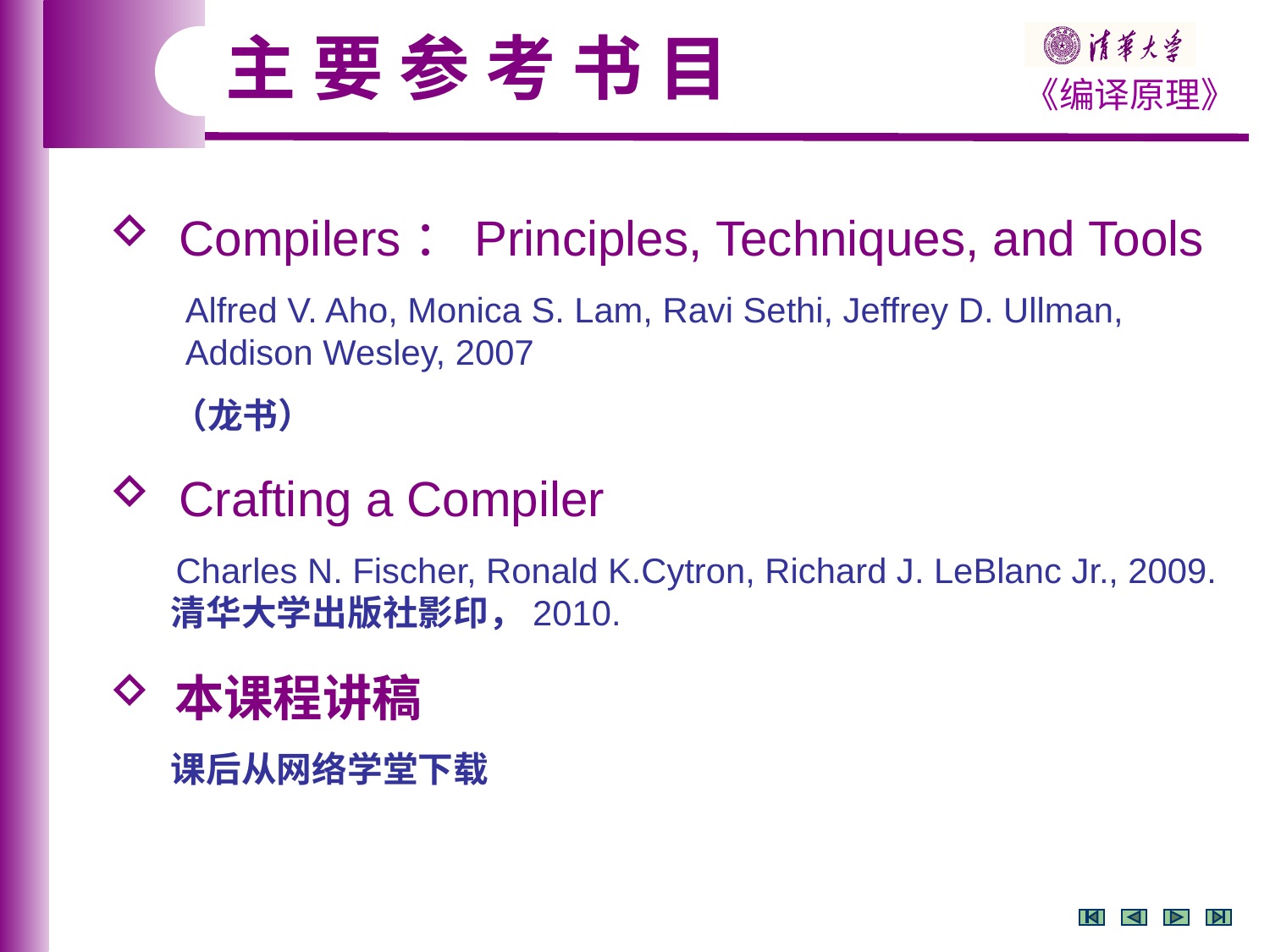

主 要 参 考 书 目
  Compilers：Principles, Techniques, and Tools

        Alfred V. Aho, Monica S. Lam, Ravi Sethi, Jeffrey D. Ullman,
        Addison Wesley, 2007

       （龙书）

  Crafting a Compiler

       Charles N. Fischer, Ronald K.Cytron, Richard J. LeBlanc Jr., 2009.
       清华大学出版社影印，2010.

 本课程讲稿

       课后从网络学堂下载